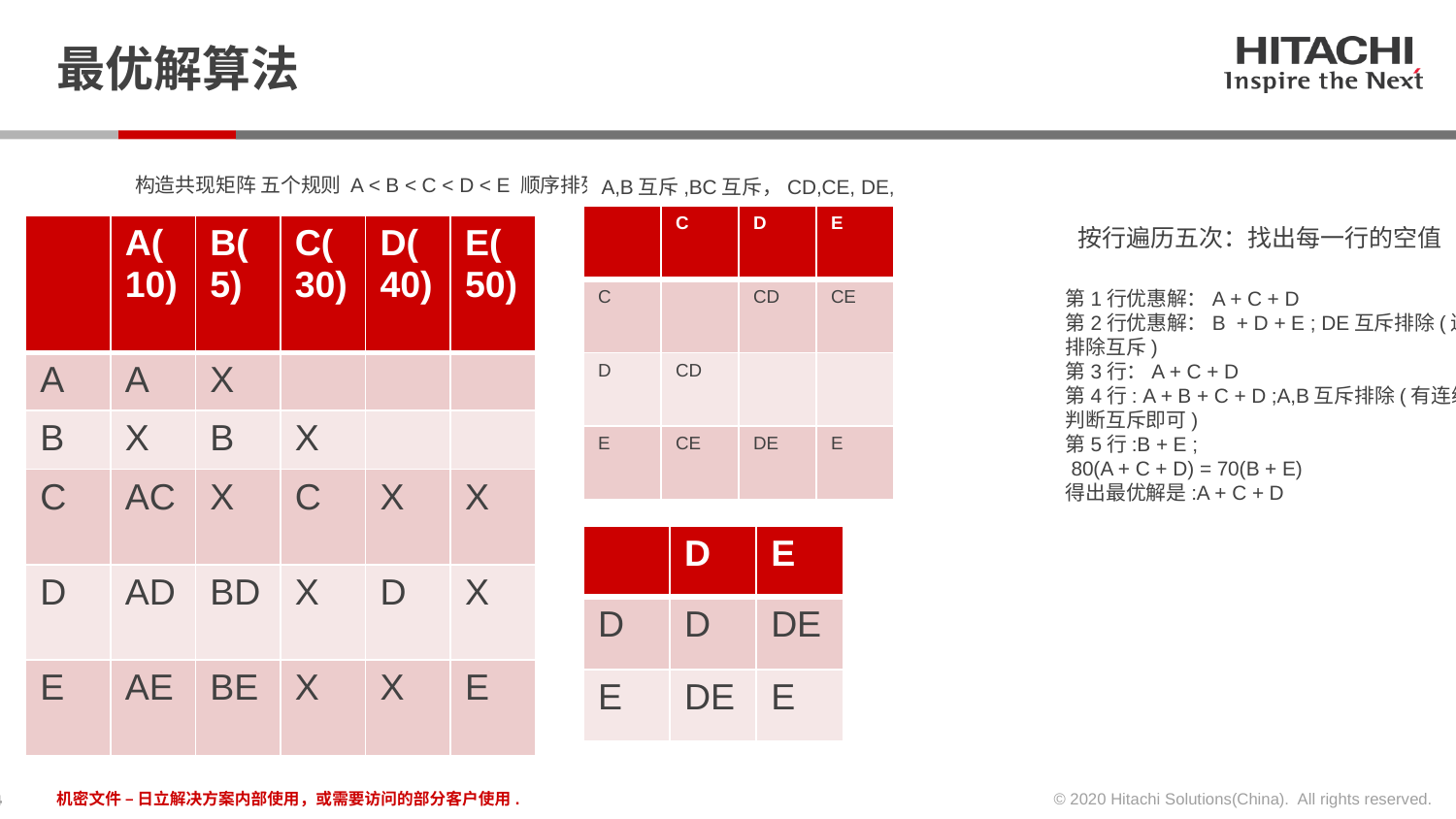

# 最优解算法
构造共现矩阵 五个规则 A < B < C < D < E 顺序排列
A,B互斥,BC互斥，CD,CE, DE,
|  | C | D | E |
| --- | --- | --- | --- |
| C |  | CD | CE |
| D | CD |  |  |
| E | CE | DE | E |
|  | A(10) | B(5) | C(30) | D(40) | E(50) |
| --- | --- | --- | --- | --- | --- |
| A | A | X |  |  |  |
| B | X | B | X |  |  |
| C | AC | X | C | X | X |
| D | AD | BD | X | D | X |
| E | AE | BE | X | X | E |
按行遍历五次：找出每一行的空值
第1行优惠解：A + C + D
第2行优惠解：B  + D + E ; DE互斥排除(连续
排除互斥)
第3行：A + C + D
第4行: A + B + C + D ;A,B互斥排除(有连续空行
判断互斥即可)
第5行:B + E ;
 80(A + C + D) = 70(B + E)
得出最优解是:A + C + D
|  | D | E |
| --- | --- | --- |
| D | D | DE |
| E | DE | E |